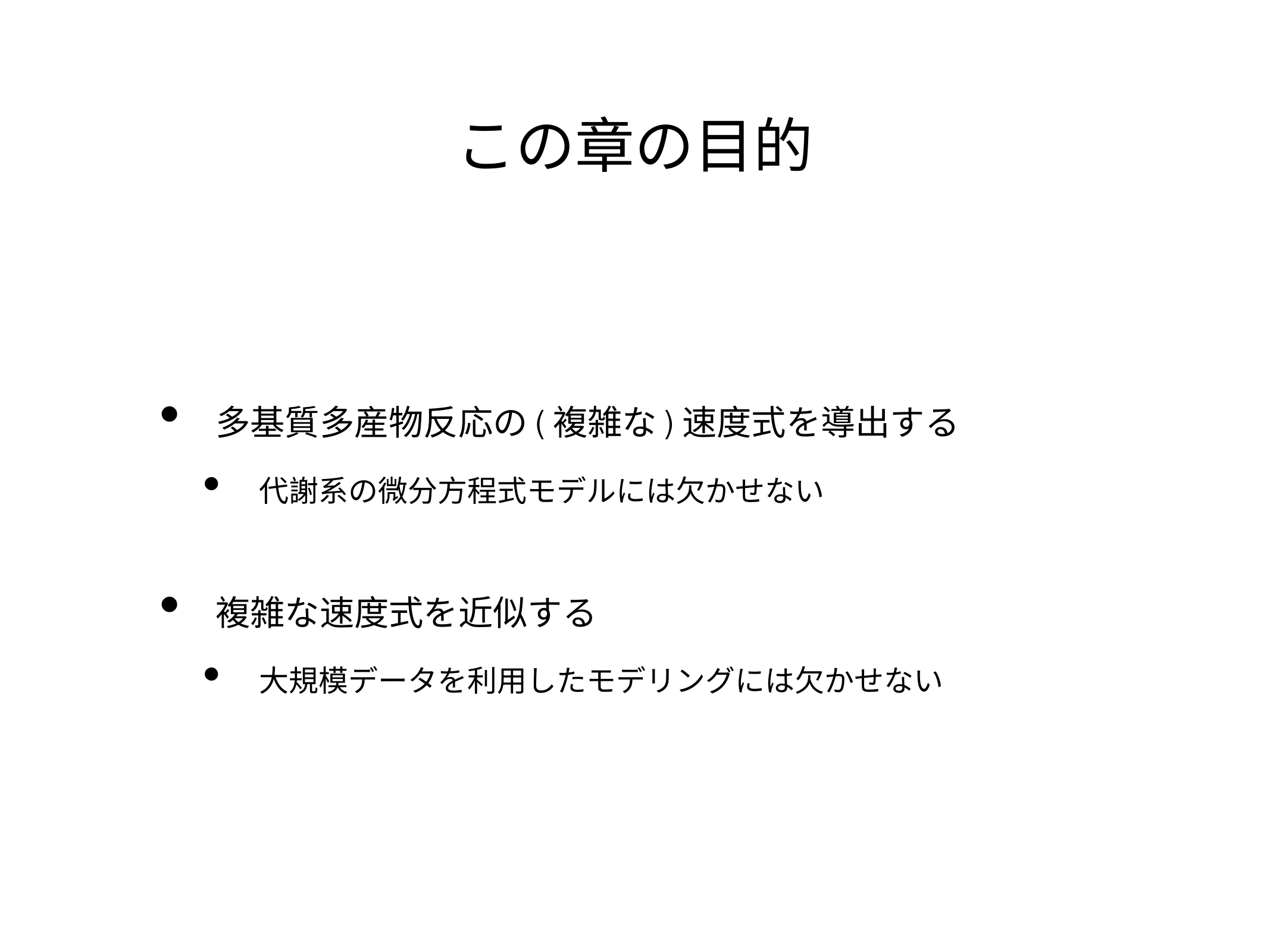

# この章の目的
多基質多産物反応の(複雑な)速度式を導出する
代謝系の微分方程式モデルには欠かせない

複雑な速度式を近似する
大規模データを利用したモデリングには欠かせない